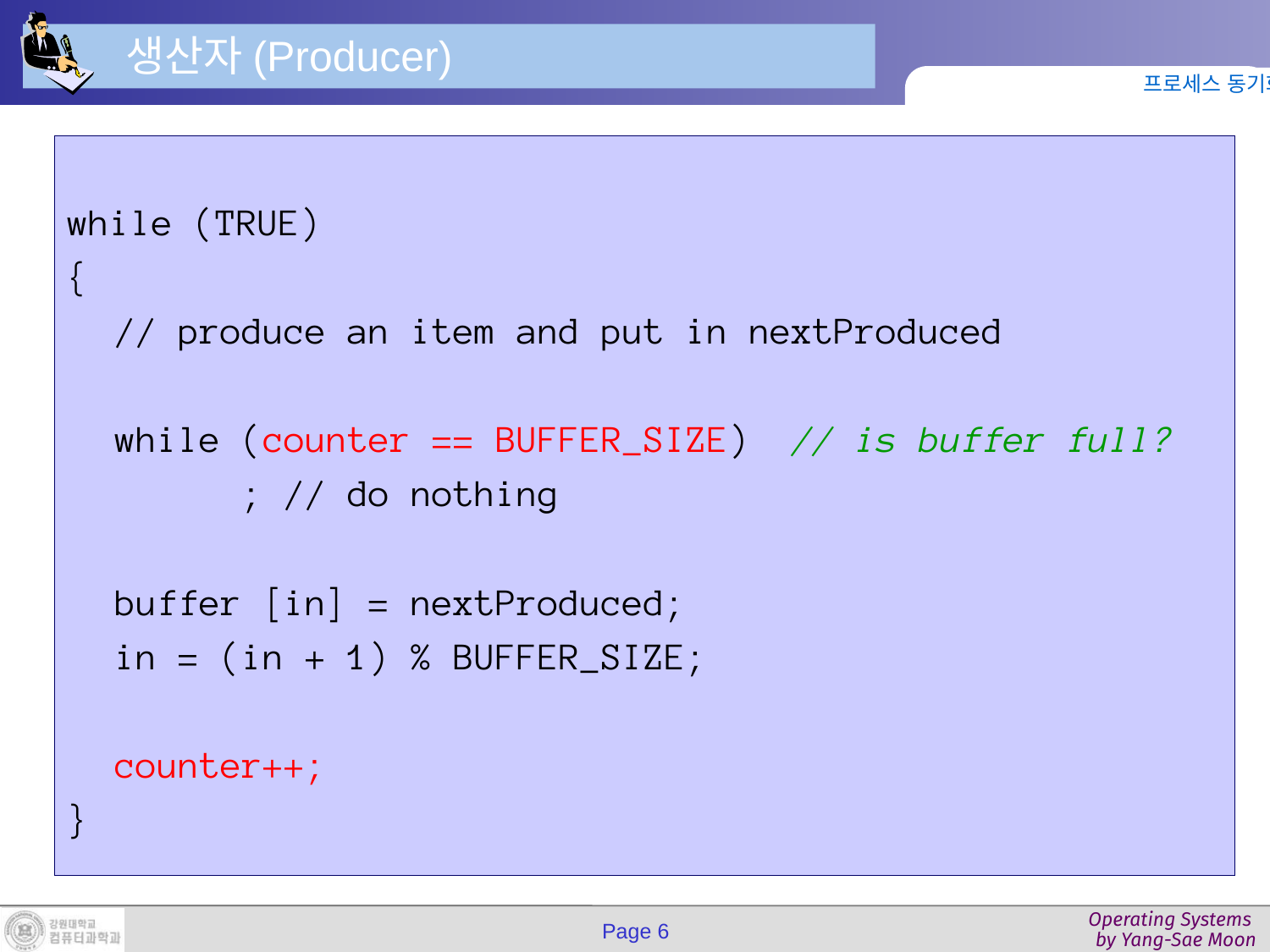

생산자(Producer)
프로세스 동기화

while (TRUE)
{
	// produce an item and put in nextProduced

	while (counter == BUFFER_SIZE)  // is buffer full?
		; // do nothing

	buffer [in] = nextProduced;
	in = (in + 1) % BUFFER_SIZE;

	counter++;
}
Page 6